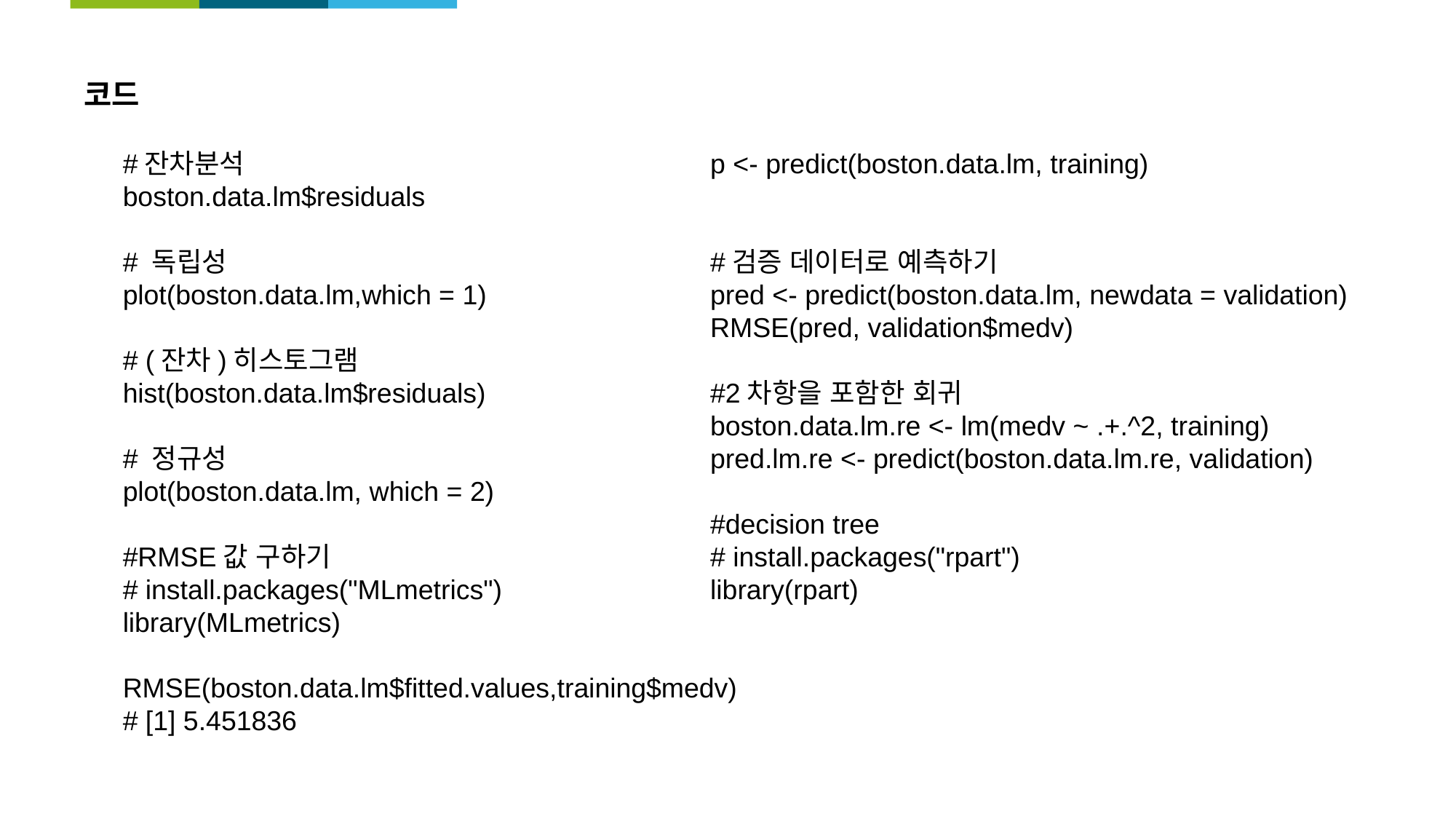

코드
#잔차분석
boston.data.lm$residuals

# 독립성
plot(boston.data.lm,which = 1)

# (잔차)히스토그램
hist(boston.data.lm$residuals)

# 정규성
plot(boston.data.lm, which = 2)

#RMSE값 구하기
# install.packages("MLmetrics")
library(MLmetrics)

RMSE(boston.data.lm$fitted.values,training$medv)
# [1] 5.451836

p <- predict(boston.data.lm, training)

#검증 데이터로 예측하기
pred <- predict(boston.data.lm, newdata = validation)
RMSE(pred, validation$medv)

#2차항을 포함한 회귀
boston.data.lm.re <- lm(medv ~ .+.^2, training)
pred.lm.re <- predict(boston.data.lm.re, validation)

#decision tree
# install.packages("rpart")
library(rpart)